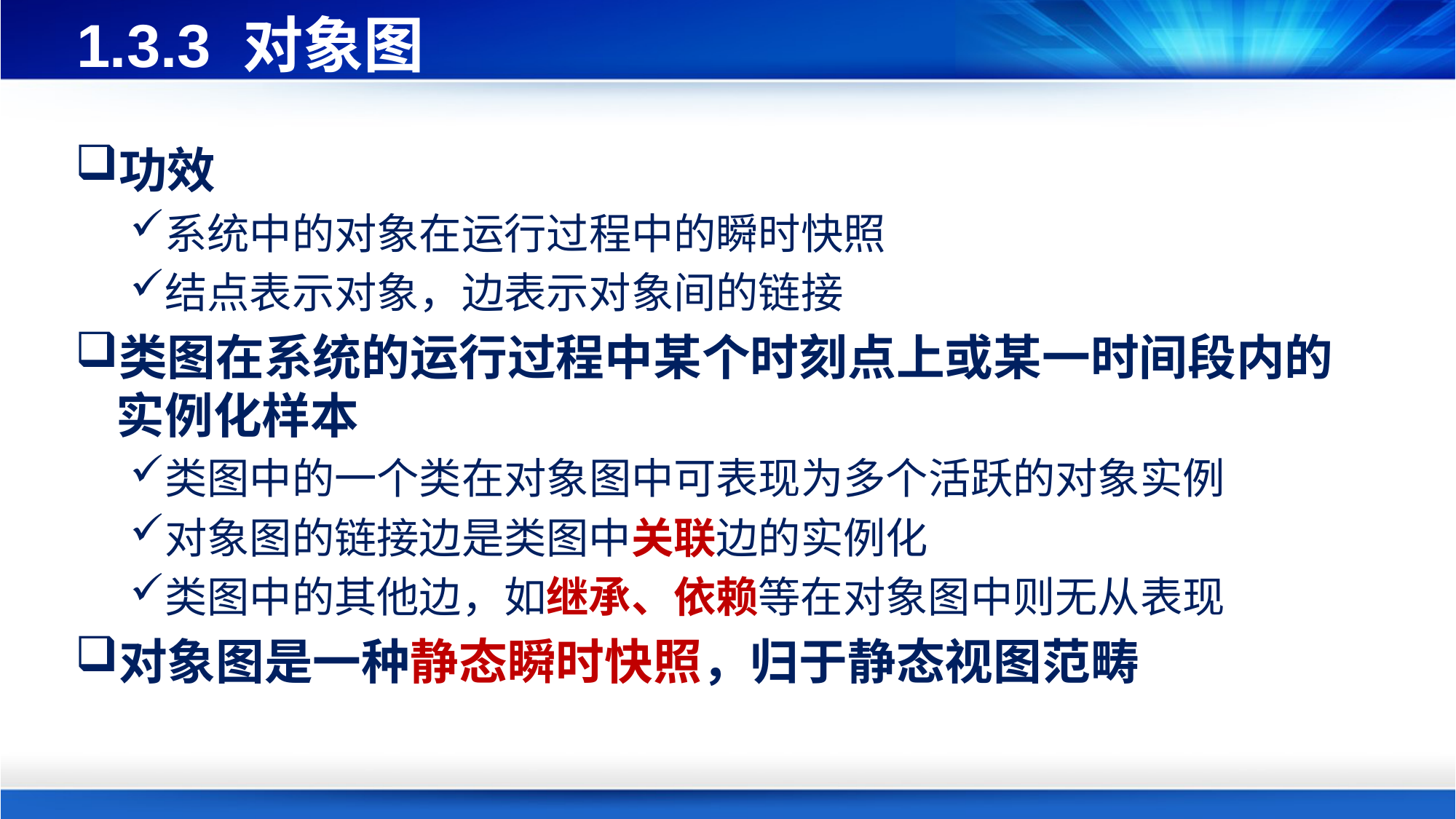

# 1.3.3 对象图
功效
系统中的对象在运行过程中的瞬时快照
结点表示对象，边表示对象间的链接
类图在系统的运行过程中某个时刻点上或某一时间段内的实例化样本
类图中的一个类在对象图中可表现为多个活跃的对象实例
对象图的链接边是类图中关联边的实例化
类图中的其他边，如继承、依赖等在对象图中则无从表现
对象图是一种静态瞬时快照，归于静态视图范畴